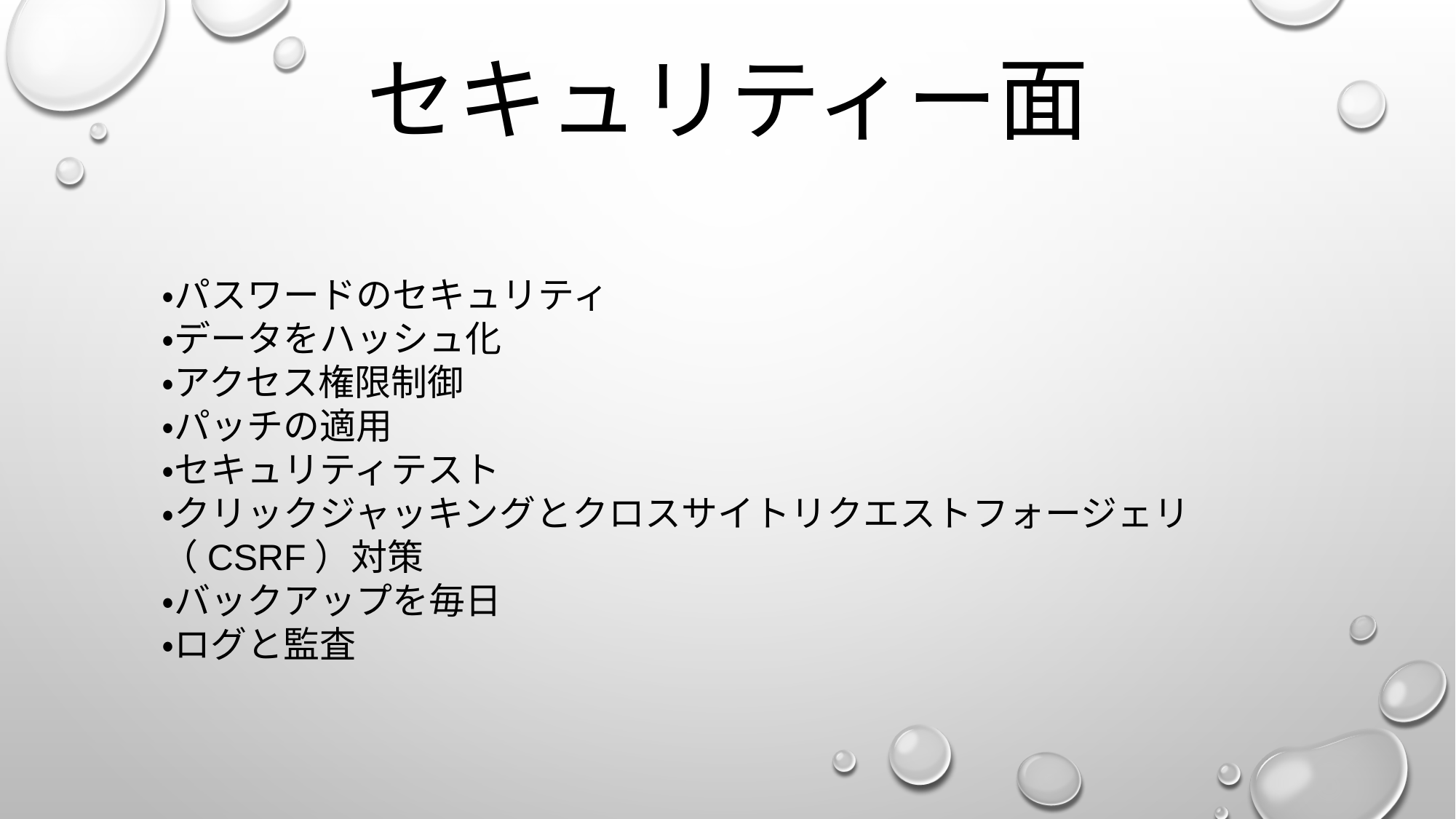

セキュリティー面
・パスワードのセキュリティ
・データをハッシュ化
・アクセス権限制御
・パッチの適用
・セキュリティテスト
・クリックジャッキングとクロスサイトリクエストフォージェリ（CSRF）対策
・バックアップを毎日
・ログと監査